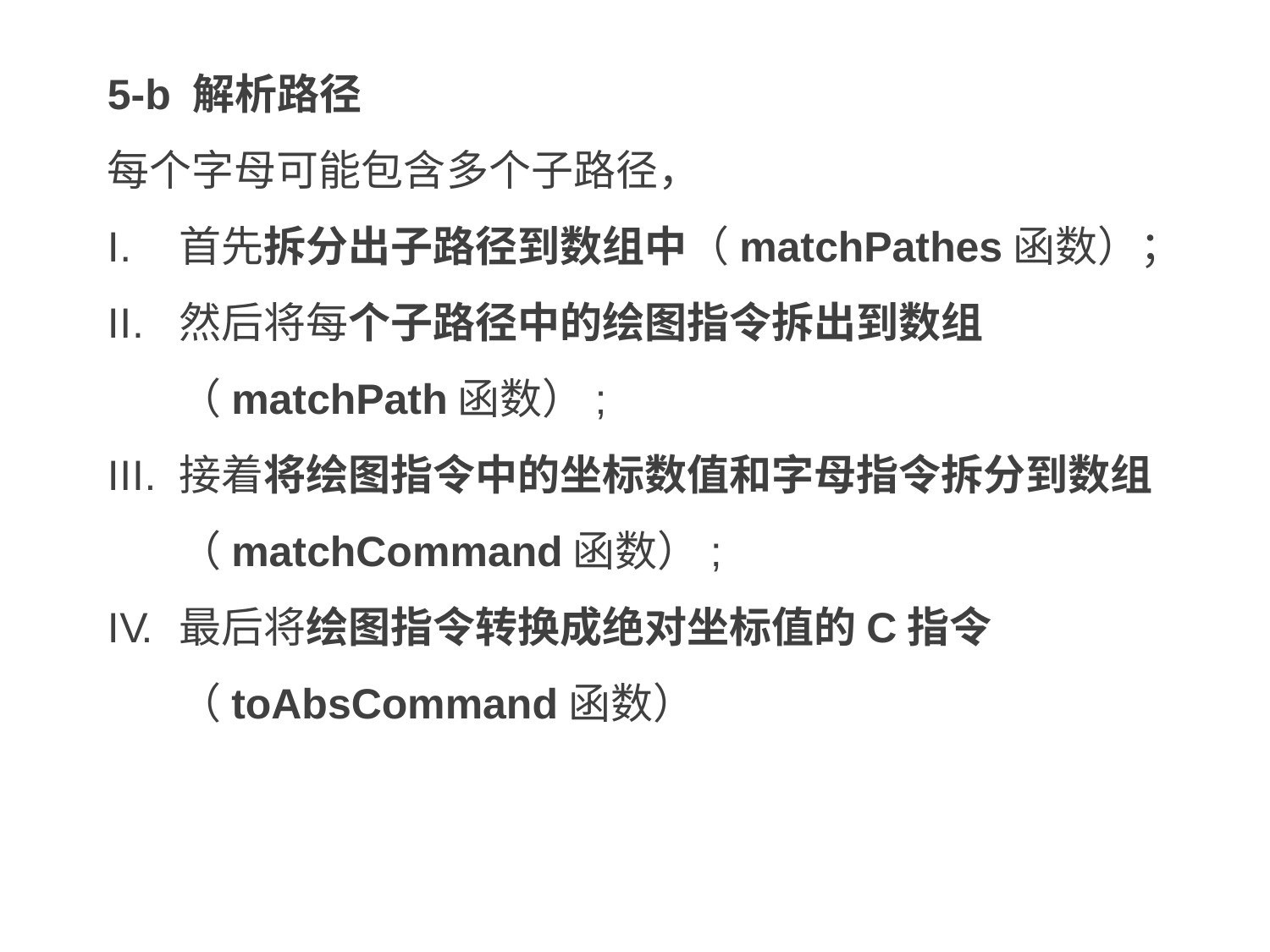

5-b 解析路径
每个字母可能包含多个子路径，
首先拆分出子路径到数组中（matchPathes函数）；
然后将每个子路径中的绘图指令拆出到数组（matchPath函数）;
接着将绘图指令中的坐标数值和字母指令拆分到数组（matchCommand函数）;
最后将绘图指令转换成绝对坐标值的C指令（toAbsCommand函数）